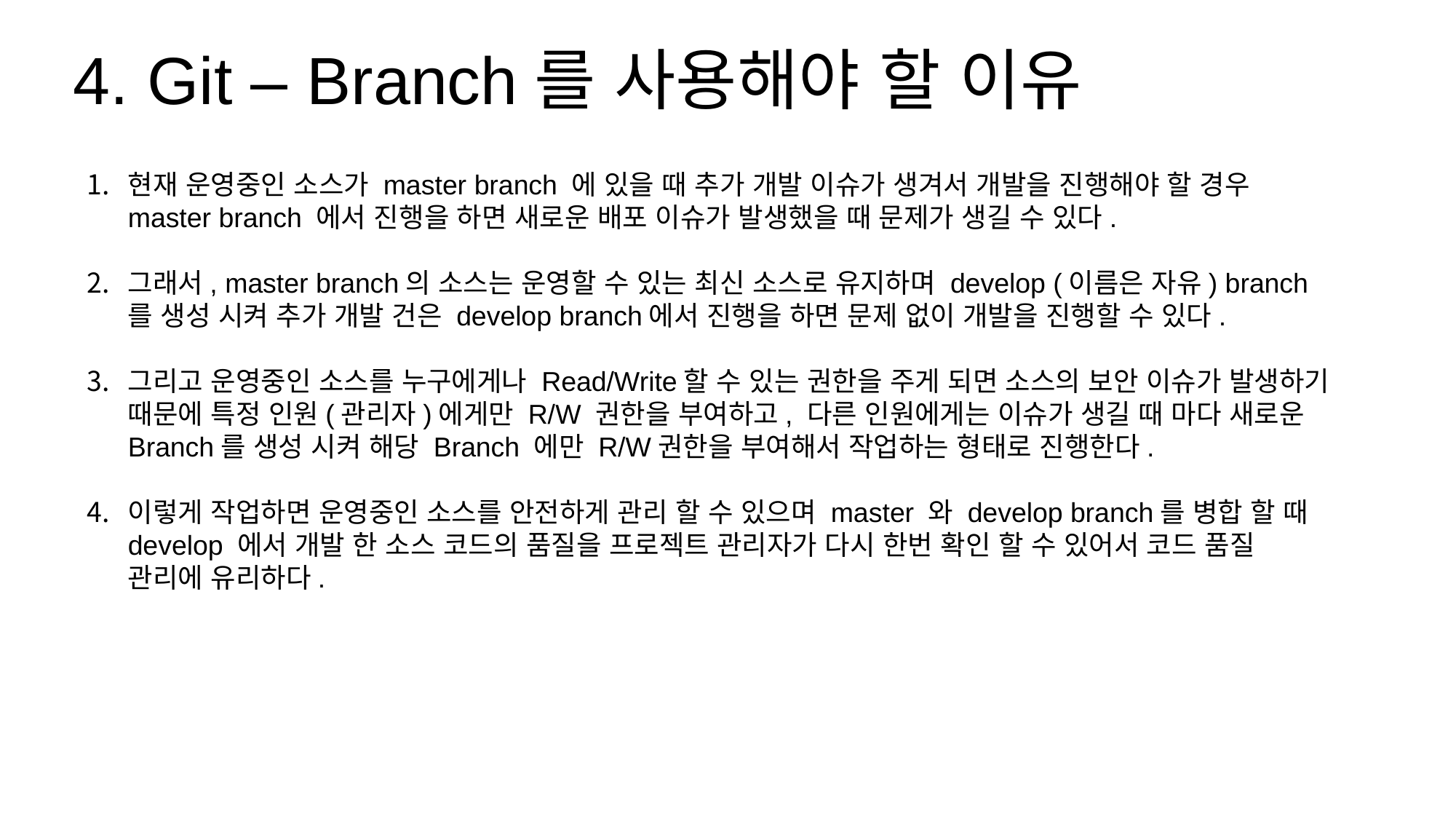

# 4. Git – Branch를 사용해야 할 이유
현재 운영중인 소스가 master branch 에 있을 때 추가 개발 이슈가 생겨서 개발을 진행해야 할 경우 master branch 에서 진행을 하면 새로운 배포 이슈가 발생했을 때 문제가 생길 수 있다.

그래서, master branch의 소스는 운영할 수 있는 최신 소스로 유지하며 develop (이름은 자유) branch 를 생성 시켜 추가 개발 건은 develop branch에서 진행을 하면 문제 없이 개발을 진행할 수 있다.

그리고 운영중인 소스를 누구에게나 Read/Write할 수 있는 권한을 주게 되면 소스의 보안 이슈가 발생하기 때문에 특정 인원(관리자)에게만 R/W 권한을 부여하고, 다른 인원에게는 이슈가 생길 때 마다 새로운 Branch를 생성 시켜 해당 Branch 에만 R/W권한을 부여해서 작업하는 형태로 진행한다.

이렇게 작업하면 운영중인 소스를 안전하게 관리 할 수 있으며 master 와 develop branch를 병합 할 때 develop 에서 개발 한 소스 코드의 품질을 프로젝트 관리자가 다시 한번 확인 할 수 있어서 코드 품질 관리에 유리하다.